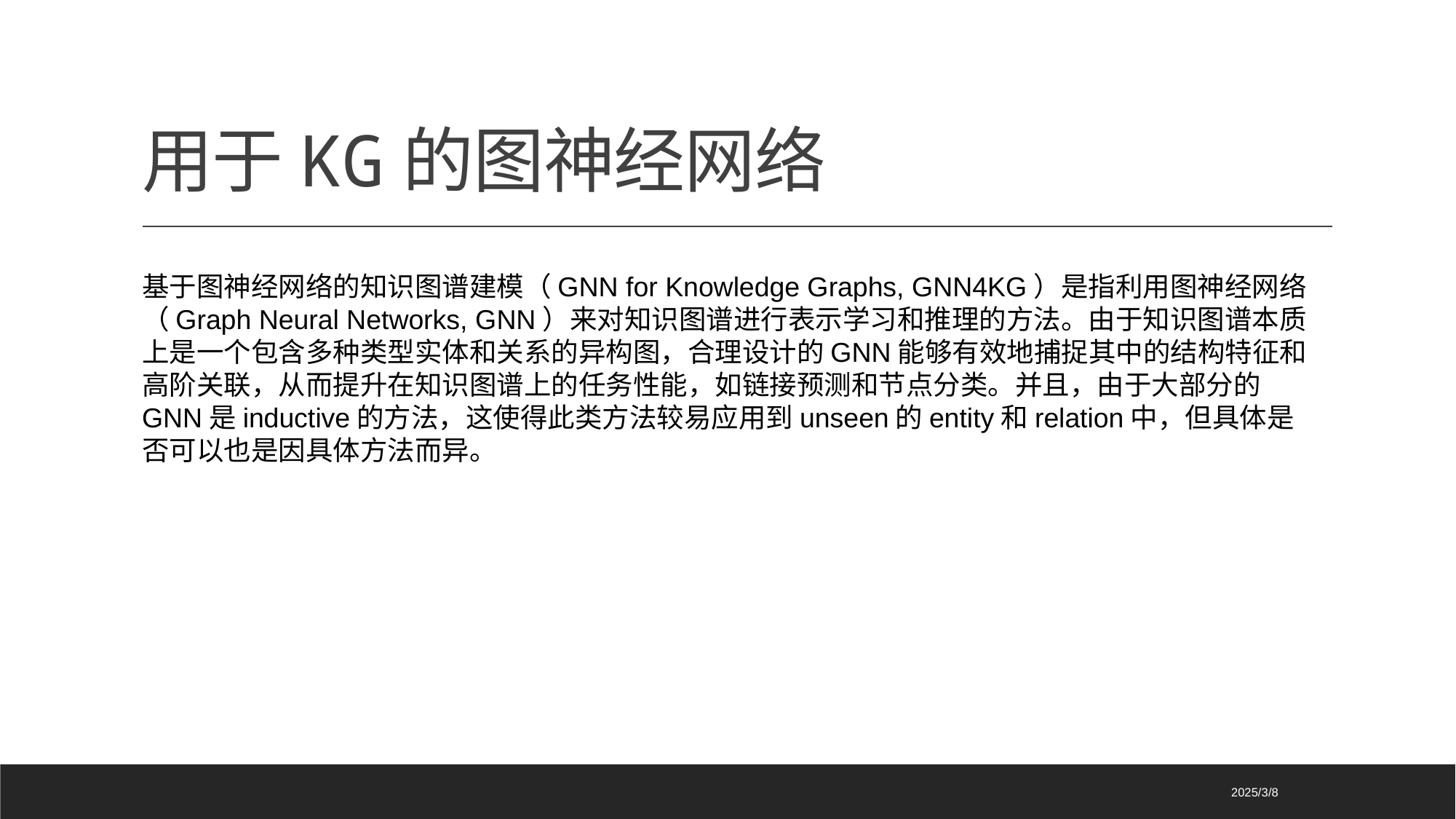

# 用于KG的图神经网络
基于图神经网络的知识图谱建模（GNN for Knowledge Graphs, GNN4KG）是指利用图神经网络（Graph Neural Networks, GNN）来对知识图谱进行表示学习和推理的方法。由于知识图谱本质上是一个包含多种类型实体和关系的异构图，合理设计的GNN能够有效地捕捉其中的结构特征和高阶关联，从而提升在知识图谱上的任务性能，如链接预测和节点分类。并且，由于大部分的GNN是inductive的方法，这使得此类方法较易应用到unseen的entity和relation中，但具体是否可以也是因具体方法而异。

2025/3/8